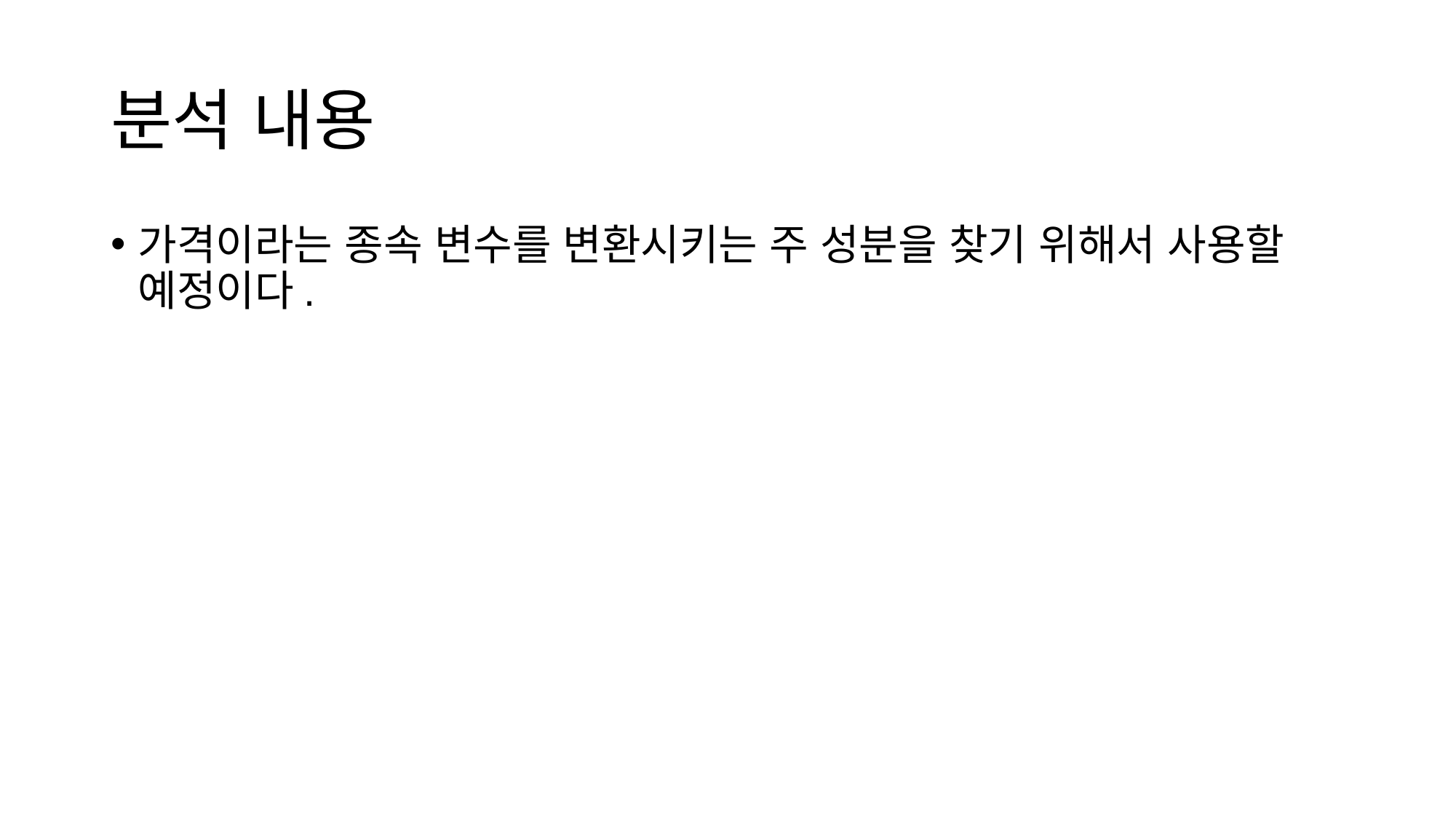

# 분석 내용
가격이라는 종속 변수를 변환시키는 주 성분을 찾기 위해서 사용할 예정이다.